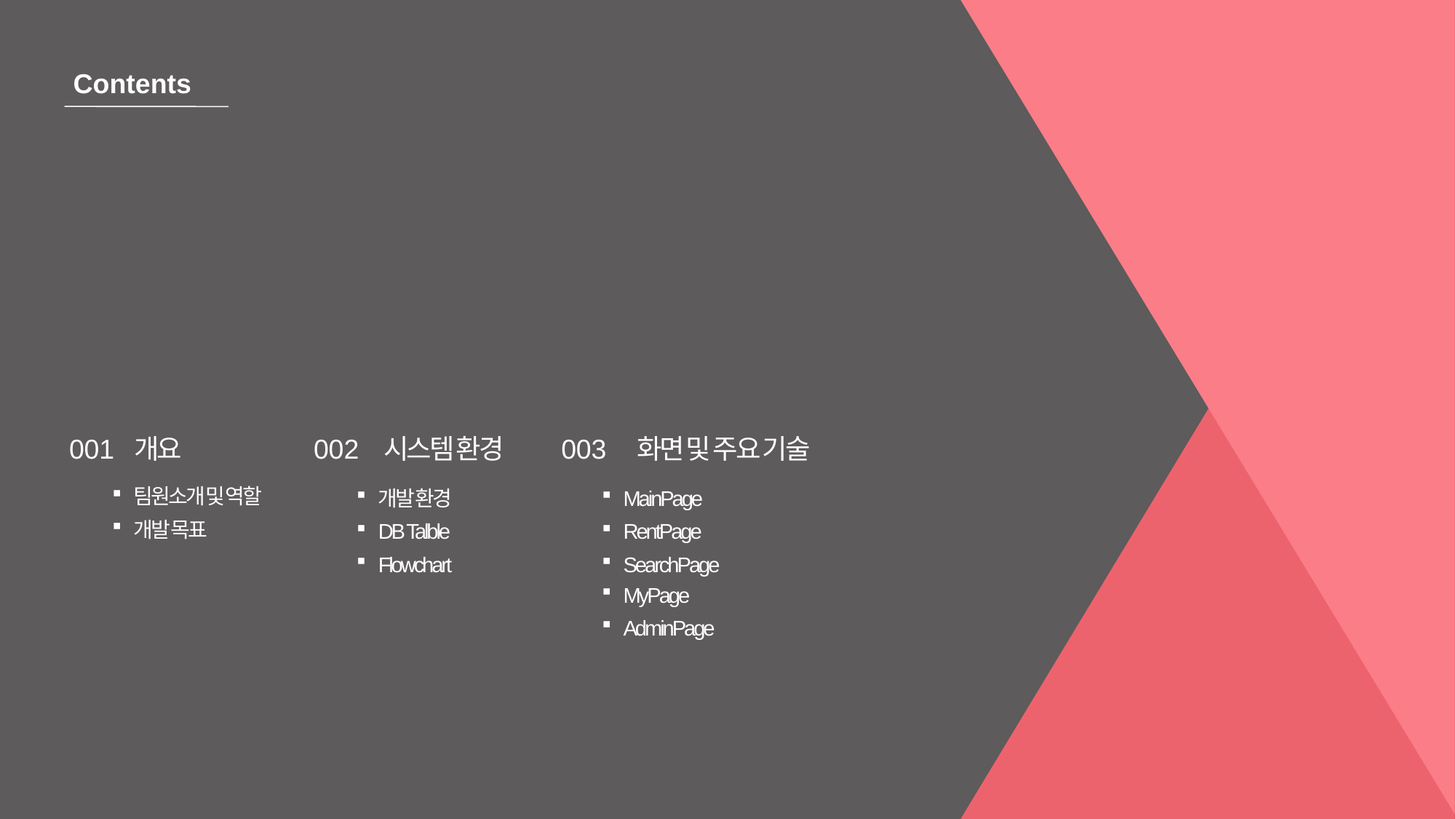

Contents

001
개요
002
시스템 환경
003
화면 및 주요 기술
개발 환경
DB Talble
Flowchart
MainPage
RentPage
SearchPage
MyPage
AdminPage
팀원소개 및 역할
개발 목표